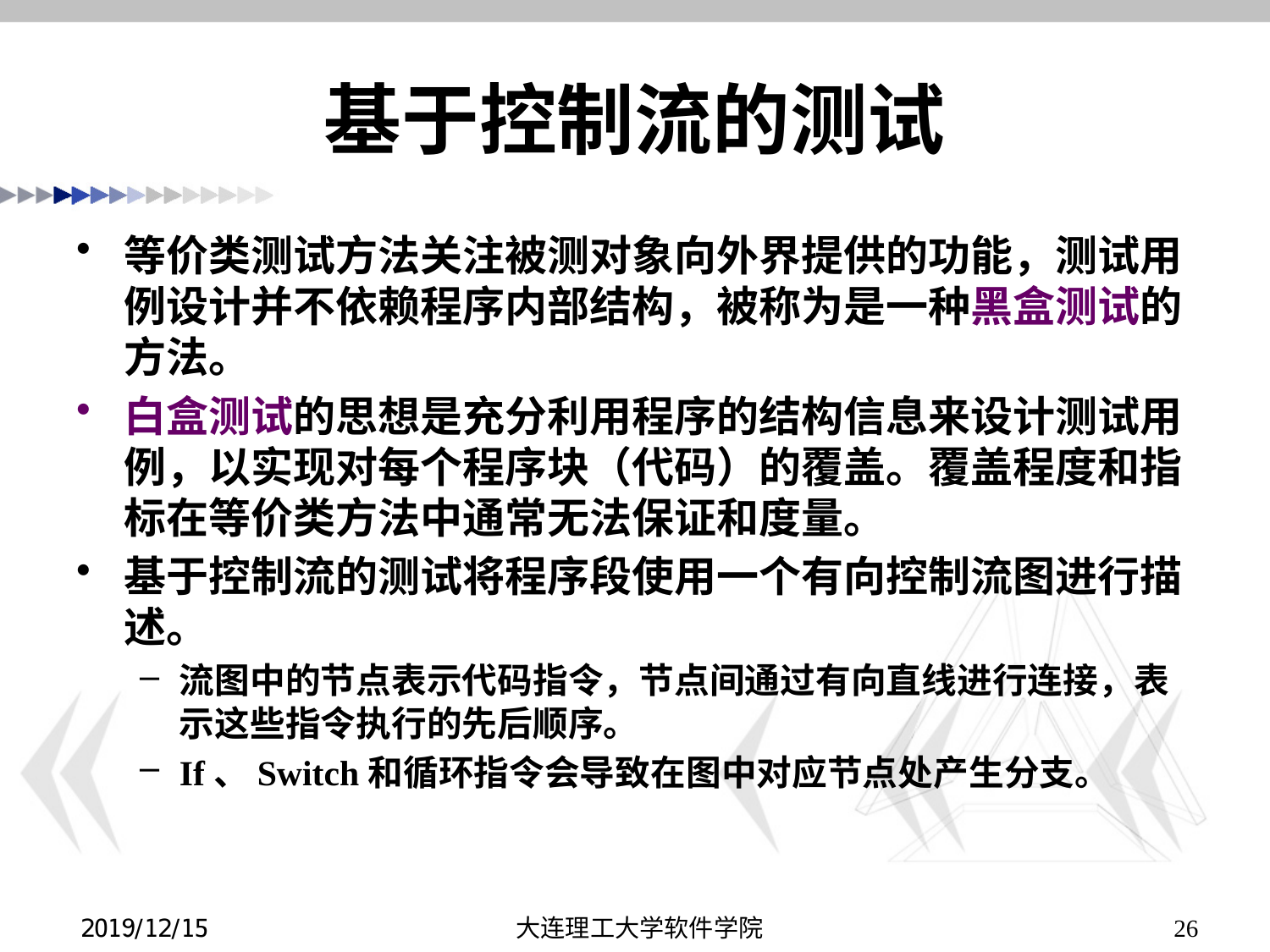

# 基于控制流的测试
等价类测试方法关注被测对象向外界提供的功能，测试用例设计并不依赖程序内部结构，被称为是一种黑盒测试的方法。
白盒测试的思想是充分利用程序的结构信息来设计测试用例，以实现对每个程序块（代码）的覆盖。覆盖程度和指标在等价类方法中通常无法保证和度量。
基于控制流的测试将程序段使用一个有向控制流图进行描述。
流图中的节点表示代码指令，节点间通过有向直线进行连接，表示这些指令执行的先后顺序。
If、Switch和循环指令会导致在图中对应节点处产生分支。
2019/12/15
大连理工大学软件学院
26